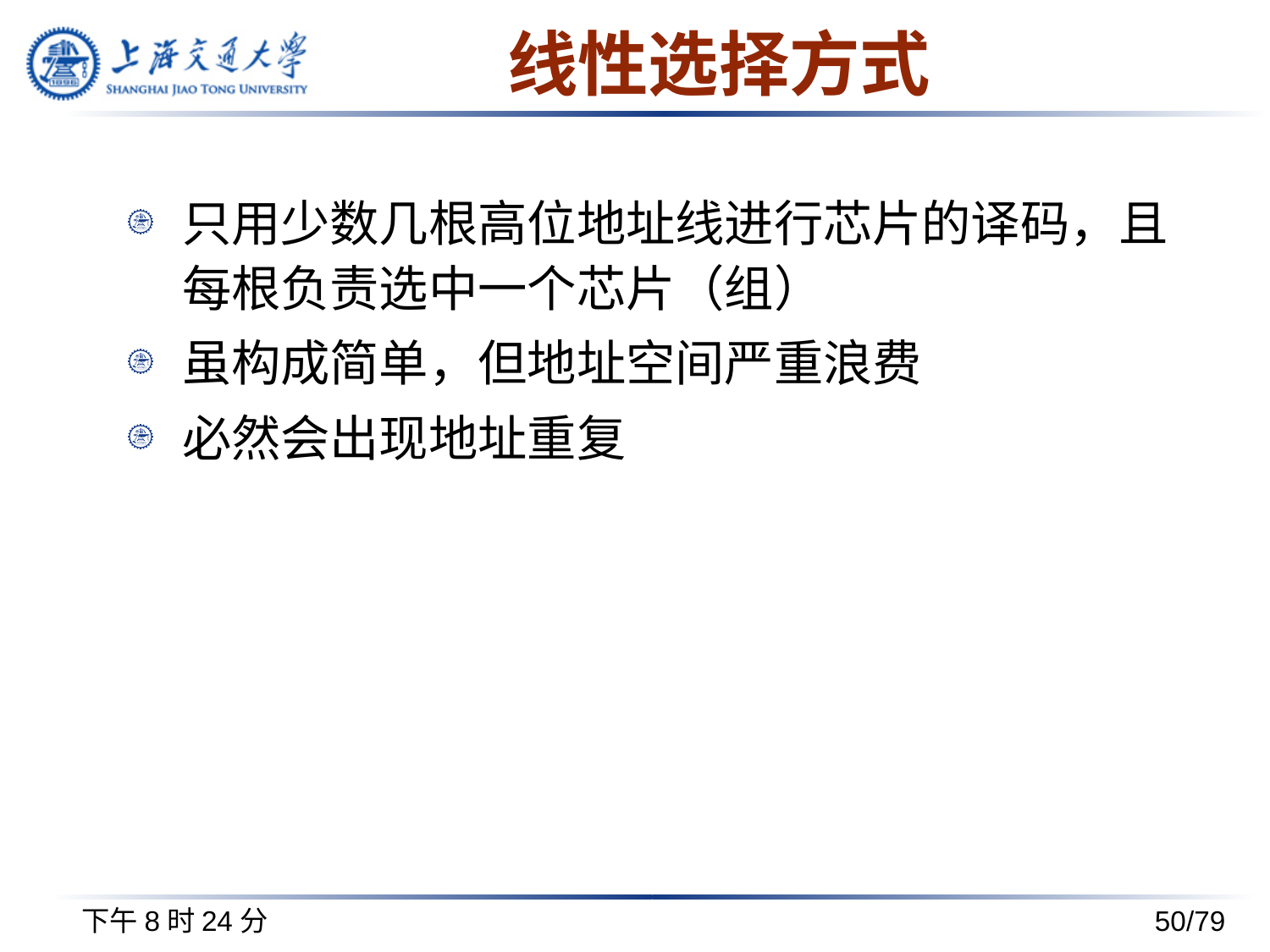

# 线性选择方式
只用少数几根高位地址线进行芯片的译码，且每根负责选中一个芯片（组）
虽构成简单，但地址空间严重浪费
必然会出现地址重复
下午8时24分
50/79